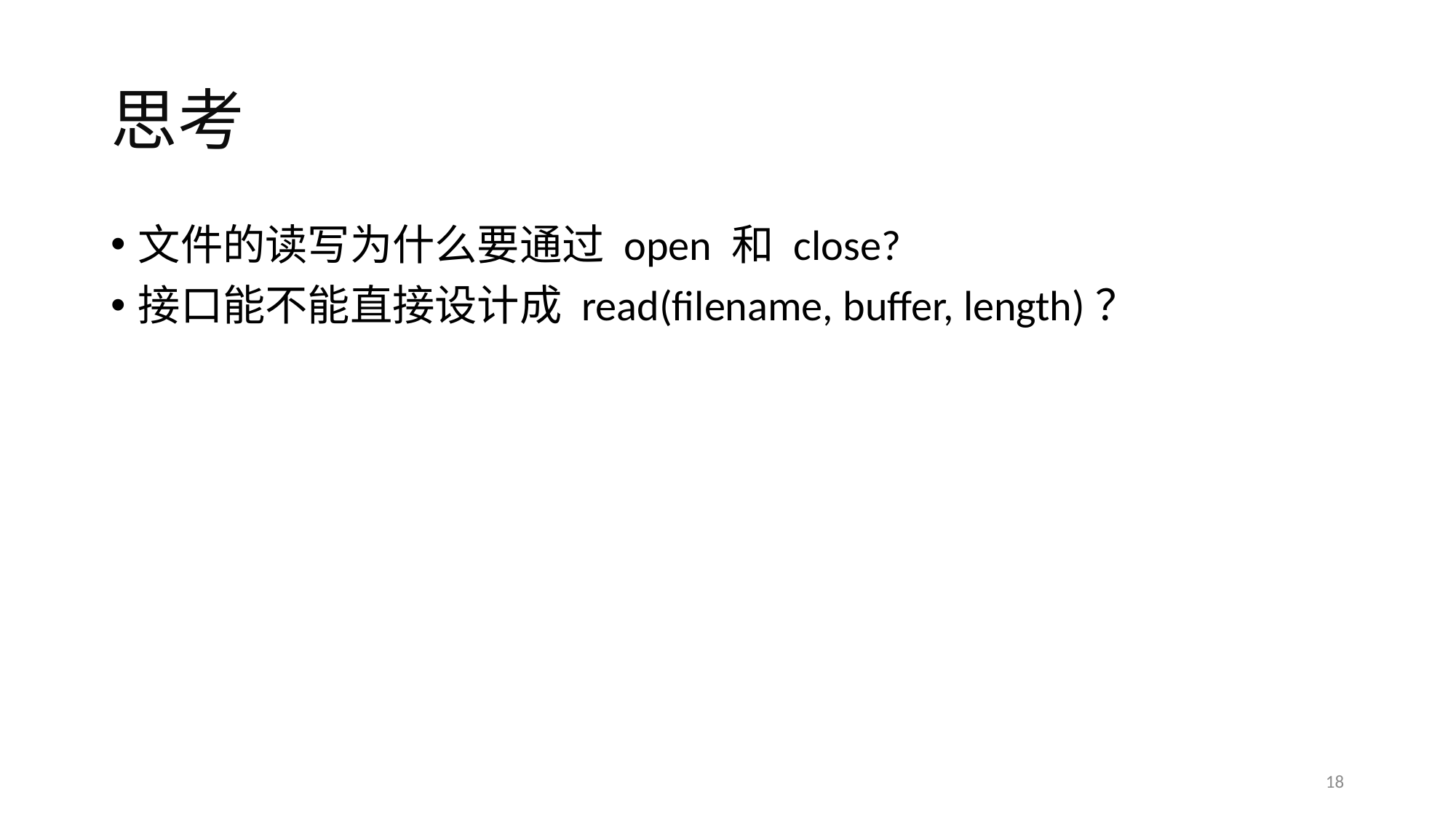

# 思考
文件的读写为什么要通过 open 和 close?
接口能不能直接设计成 read(filename, buffer, length)？
18